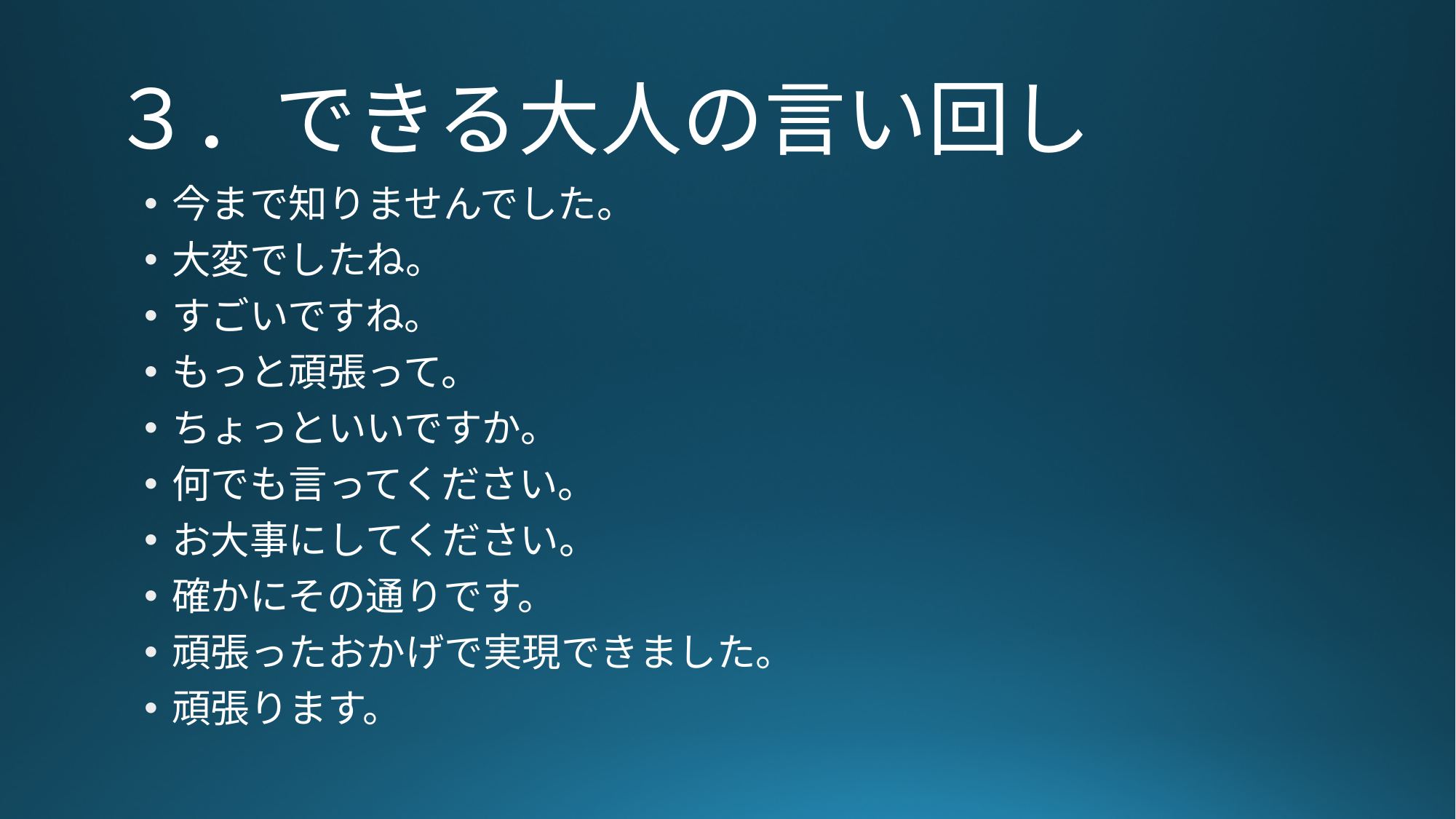

# ３．できる大人の言い回し
今まで知りませんでした。
大変でしたね。
すごいですね。
もっと頑張って。
ちょっといいですか。
何でも言ってください。
お大事にしてください。
確かにその通りです。
頑張ったおかげで実現できました。
頑張ります。